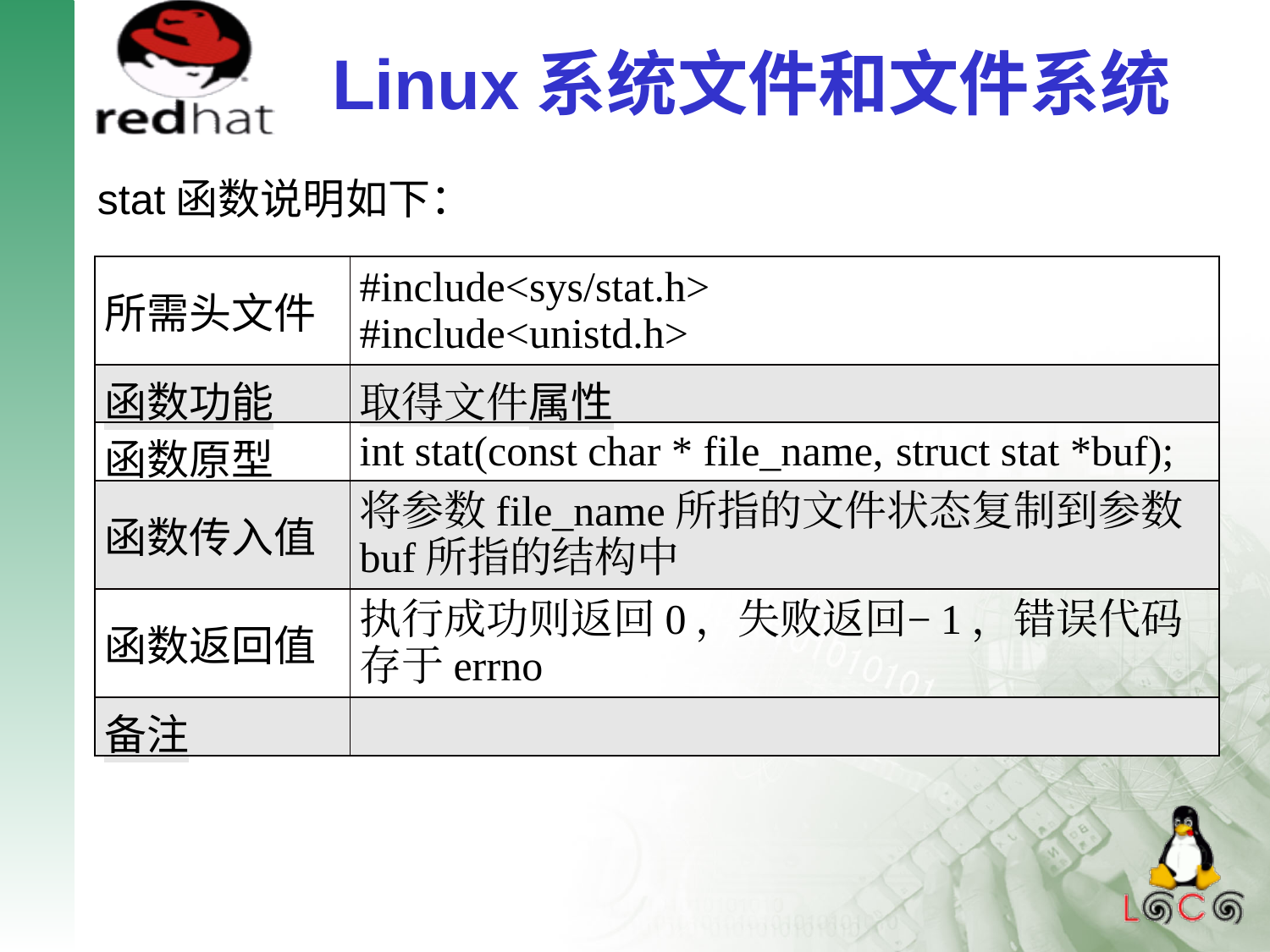

# Linux系统文件和文件系统
stat函数说明如下：
| 所需头文件 | #include<sys/stat.h> #include<unistd.h> |
| --- | --- |
| 函数功能 | 取得文件属性 |
| 函数原型 | int stat(const char \* file\_name, struct stat \*buf); |
| 函数传入值 | 将参数file\_name所指的文件状态复制到参数buf所指的结构中 |
| 函数返回值 | 执行成功则返回0，失败返回−1，错误代码存于errno |
| 备注 |  |